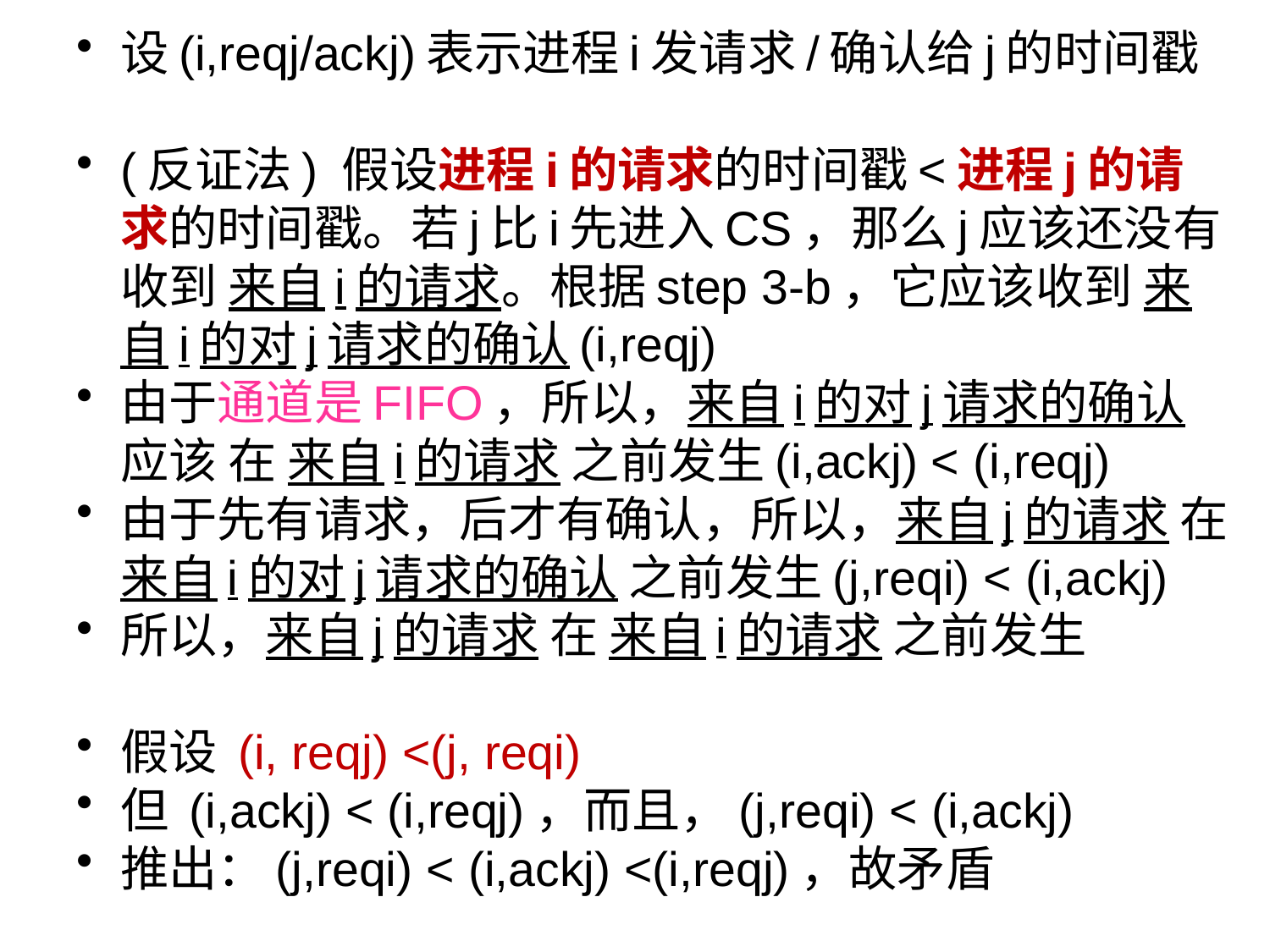

设(i,reqj/ackj)表示进程i发请求/确认给j的时间戳

(反证法) 假设进程i的请求的时间戳<进程j的请求的时间戳。若j比i先进入CS，那么j应该还没有收到 来自i的请求。根据step 3-b，它应该收到 来自i的对j请求的确认(i,reqj)
由于通道是FIFO，所以，来自i的对j请求的确认 应该 在 来自i的请求 之前发生(i,ackj) < (i,reqj)
由于先有请求，后才有确认，所以，来自j的请求 在 来自i的对j请求的确认 之前发生(j,reqi) < (i,ackj)
所以，来自j的请求 在 来自i的请求 之前发生

假设 (i, reqj) <(j, reqi)
但 (i,ackj) < (i,reqj)，而且，(j,reqi) < (i,ackj)
推出：(j,reqi) < (i,ackj) <(i,reqj)，故矛盾